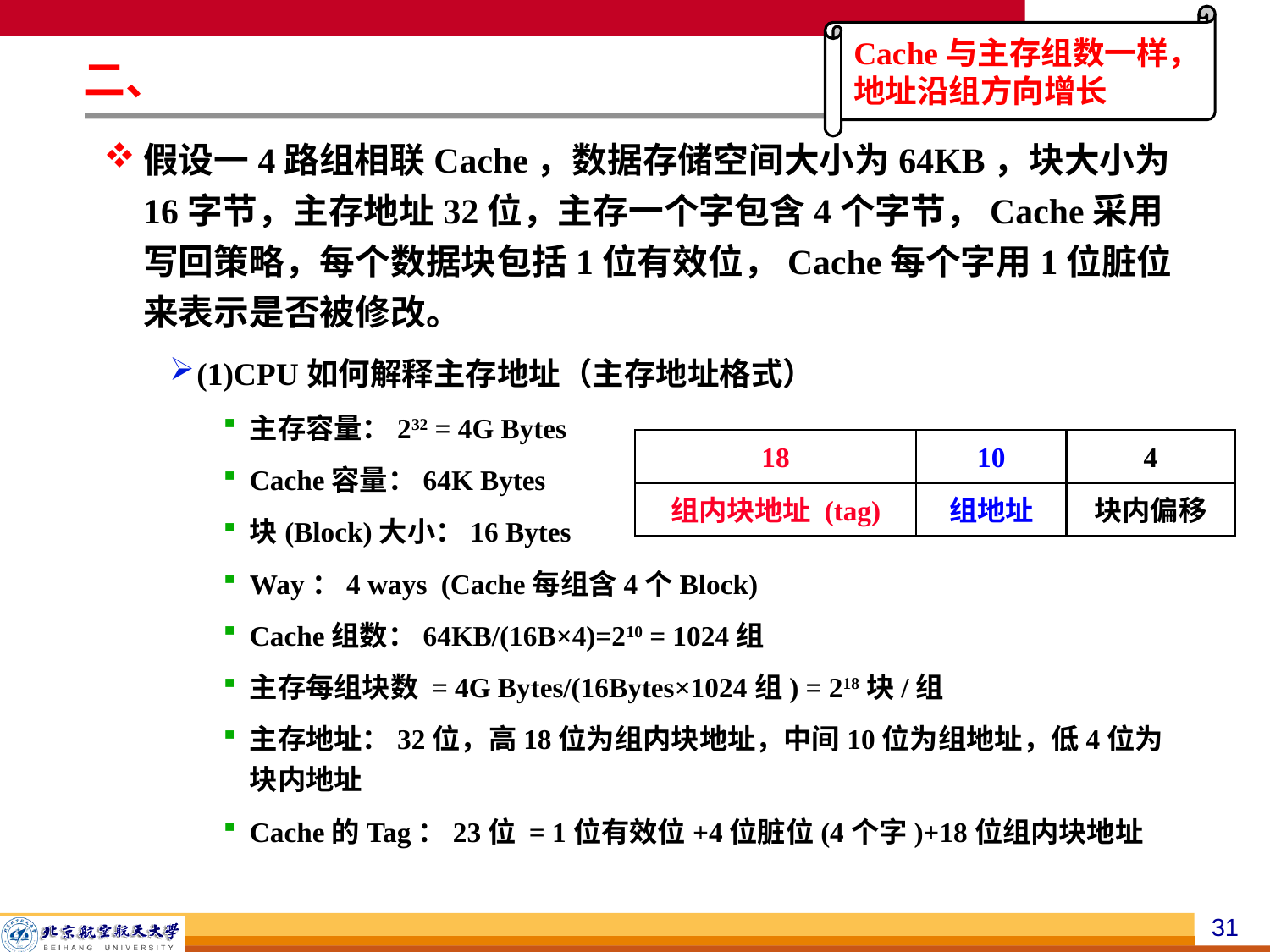

Cache与主存组数一样，地址沿组方向增长
二、
假设一4路组相联Cache，数据存储空间大小为64KB，块大小为16字节，主存地址32位，主存一个字包含4个字节，Cache采用写回策略，每个数据块包括1位有效位，Cache每个字用1位脏位来表示是否被修改。
(1)CPU如何解释主存地址（主存地址格式）
主存容量：232 = 4G Bytes
Cache容量：64K Bytes
块(Block)大小：16 Bytes
Way：4 ways  (Cache每组含4个Block)
Cache组数：64KB/(16B×4)=210 = 1024组
主存每组块数 = 4G Bytes/(16Bytes×1024组) = 218块/组
主存地址：32位，高18位为组内块地址，中间10位为组地址，低4位为块内地址
Cache的Tag：23位 = 1位有效位+4位脏位(4个字)+18位组内块地址
18
10
4
组内块地址 (tag)
组地址
块内偏移